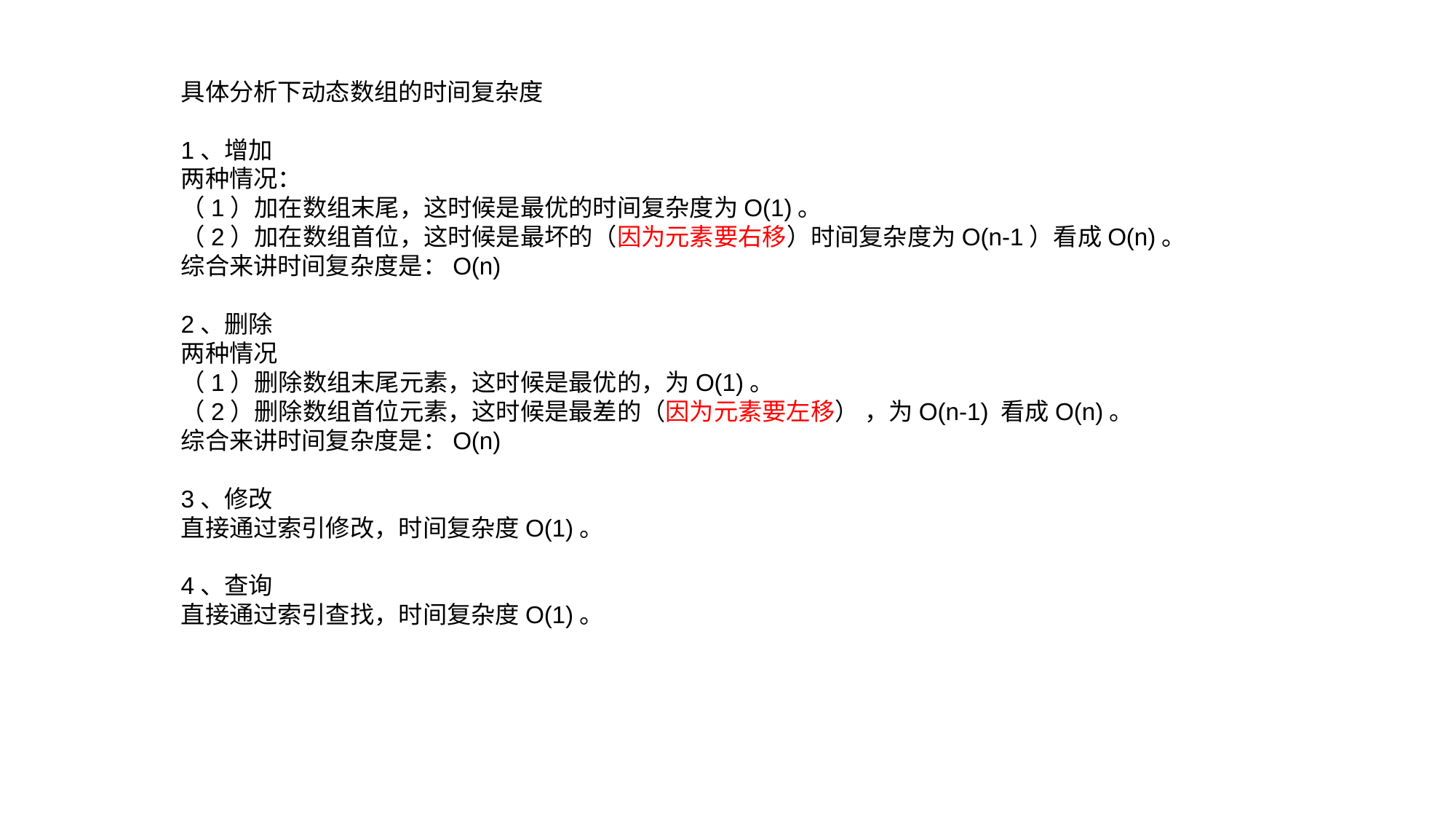

具体分析下动态数组的时间复杂度

1、增加
两种情况：
（1）加在数组末尾，这时候是最优的时间复杂度为O(1)。
（2）加在数组首位，这时候是最坏的（因为元素要右移）时间复杂度为O(n-1）看成O(n)。
综合来讲时间复杂度是：O(n)

2、删除
两种情况
（1）删除数组末尾元素，这时候是最优的，为O(1)。
（2）删除数组首位元素，这时候是最差的（因为元素要左移） ，为O(n-1) 看成O(n)。
综合来讲时间复杂度是：O(n)

3、修改
直接通过索引修改，时间复杂度O(1)。

4、查询
直接通过索引查找，时间复杂度O(1)。